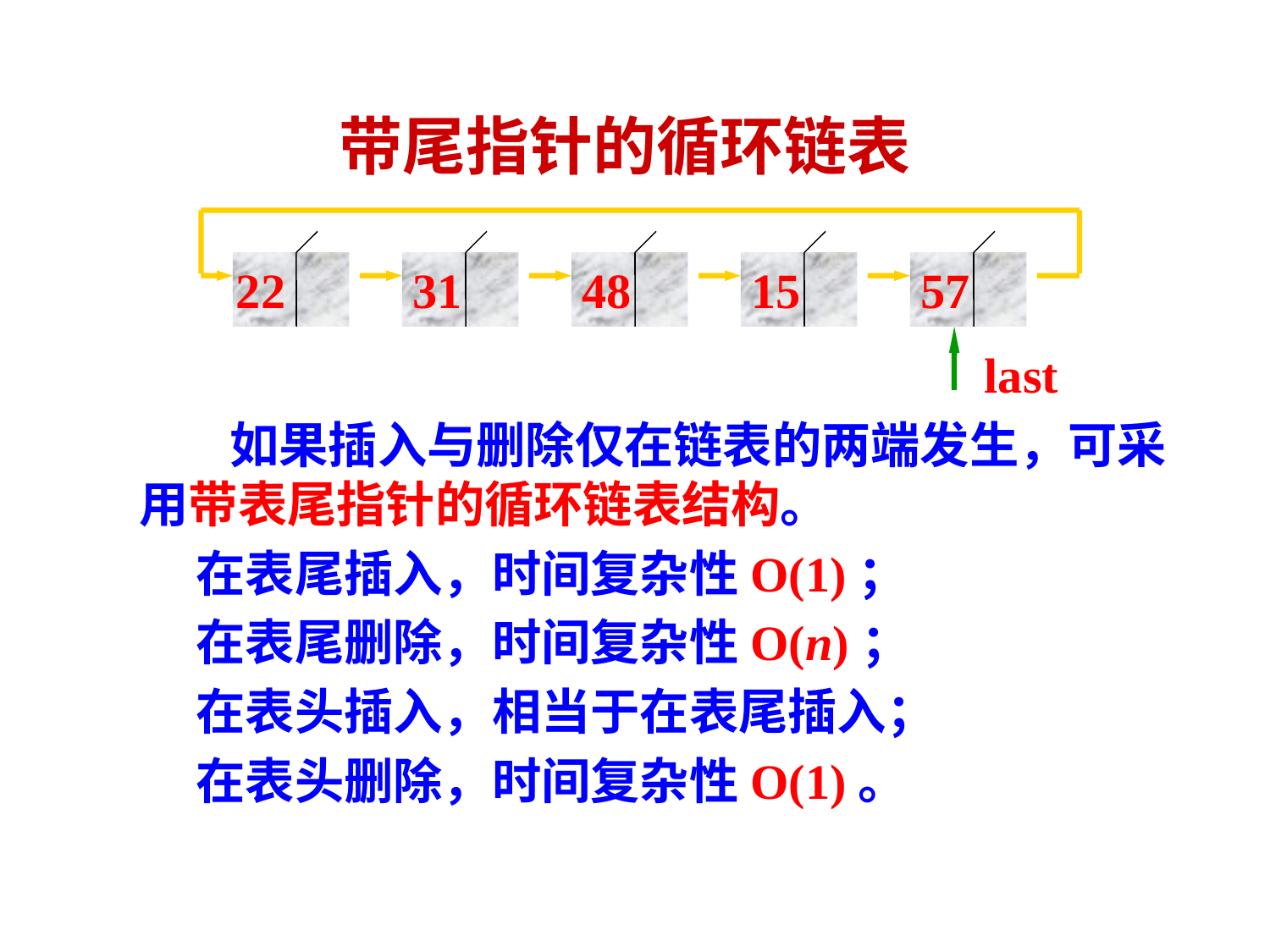

带尾指针的循环链表

22

31

48

15

57

last
       如果插入与删除仅在链表的两端发生，可采用带表尾指针的循环链表结构。
    在表尾插入，时间复杂性O(1)；
    在表尾删除，时间复杂性O(n)；
    在表头插入，相当于在表尾插入；
    在表头删除，时间复杂性O(1)。
144